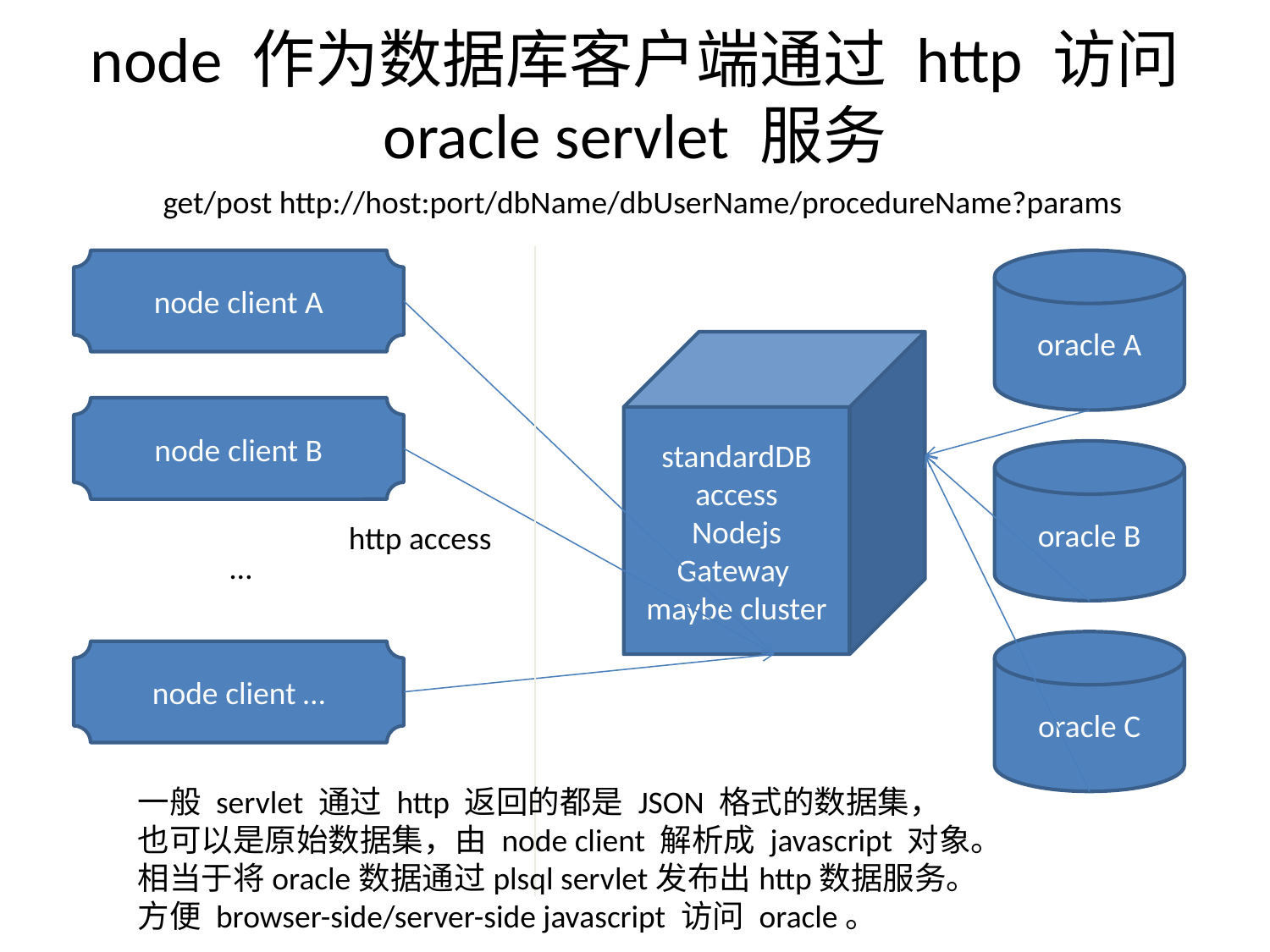

# node 作为数据库客户端通过 http 访问 oracle servlet 服务
get/post http://host:port/dbName/dbUserName/procedureName?params
node client A
oracle A
standardDB access
Nodejs
Gateway
maybe cluster
node client B
oracle B
http access
…

oracle C
node client …
一般 servlet 通过 http 返回的都是 JSON 格式的数据集，
也可以是原始数据集，由 node client 解析成 javascript 对象。
相当于将oracle数据通过plsql servlet发布出http数据服务。
方便 browser-side/server-side javascript 访问 oracle。